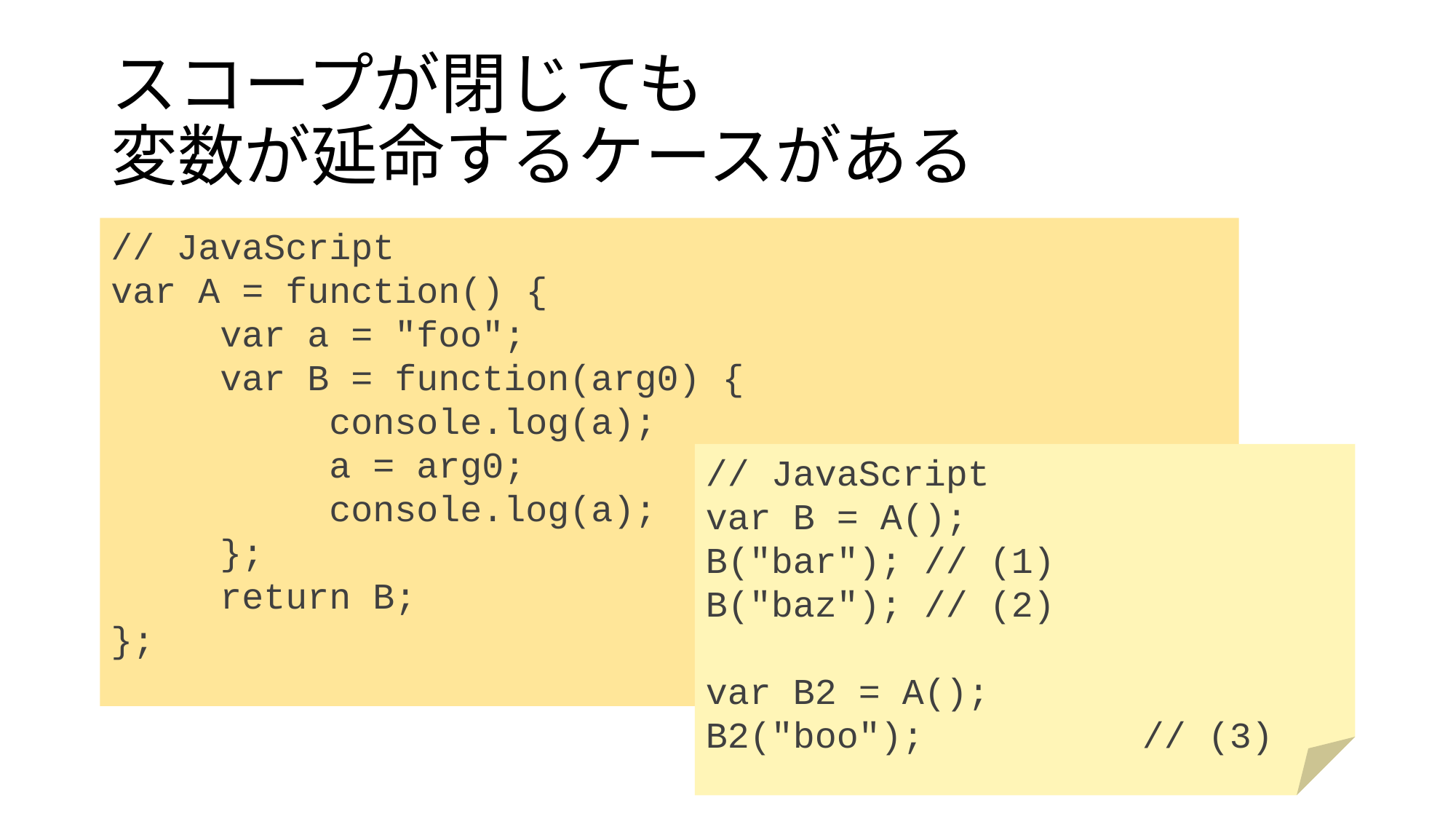

# スコープが閉じても 変数が延命するケースがある

// JavaScript
var A = function() {
	var a = "foo";
	var B = function(arg0) {
		console.log(a);
		a = arg0;
		console.log(a);
	};
	return B;
};
// JavaScript
var B = A();
B("bar"); // (1)
B("baz"); // (2)

var B2 = A();
B2("boo");		// (3)